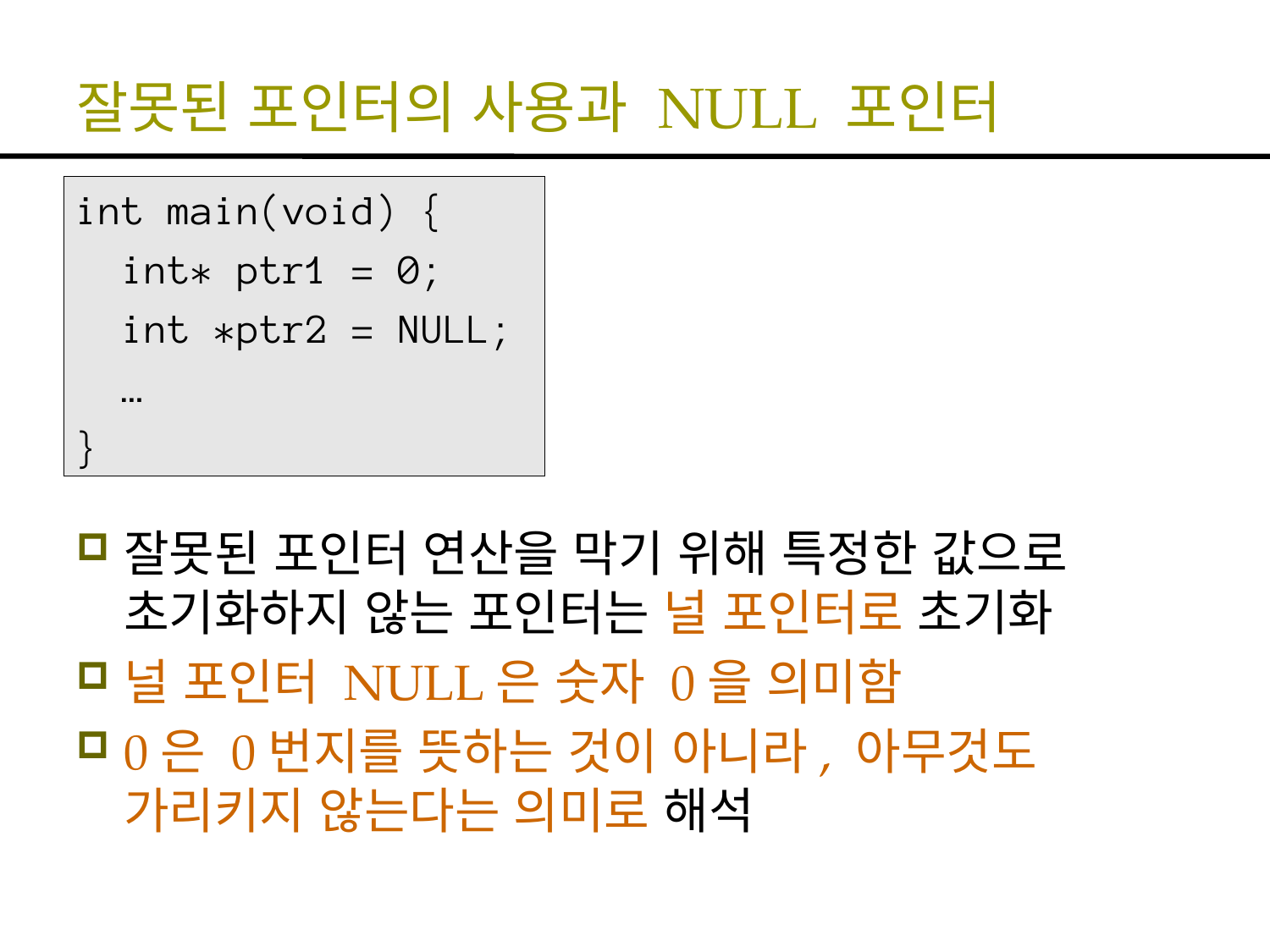

# 잘못된 포인터의 사용과 NULL 포인터
int main(void) {
  int* ptr1 = 0;
  int *ptr2 = NULL;
  …
}
잘못된 포인터 연산을 막기 위해 특정한 값으로 초기화하지 않는 포인터는 널 포인터로 초기화
널 포인터 NULL은 숫자 0을 의미함
0은 0번지를 뜻하는 것이 아니라, 아무것도 가리키지 않는다는 의미로 해석